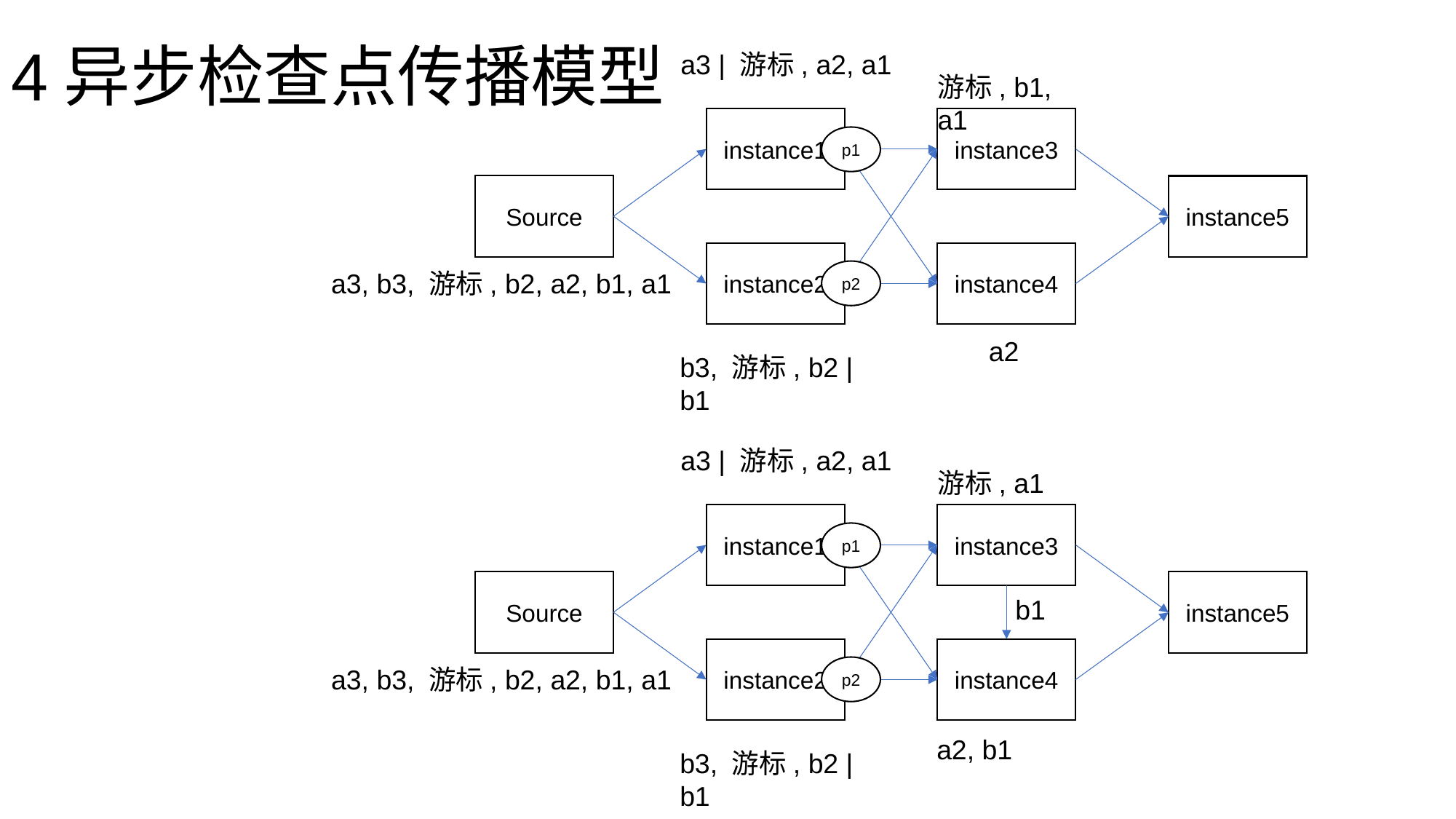

# 4异步检查点传播模型
a3 | 游标, a2, a1
游标, b1, a1
instance1
instance3
p1
Source
instance5
instance4
instance2
p2
a3, b3, 游标, b2, a2, b1, a1
a2
b3, 游标, b2 | b1
a3 | 游标, a2, a1
游标, a1
instance1
instance3
p1
Source
instance5
b1
instance4
instance2
p2
a3, b3, 游标, b2, a2, b1, a1
a2, b1
b3, 游标, b2 | b1